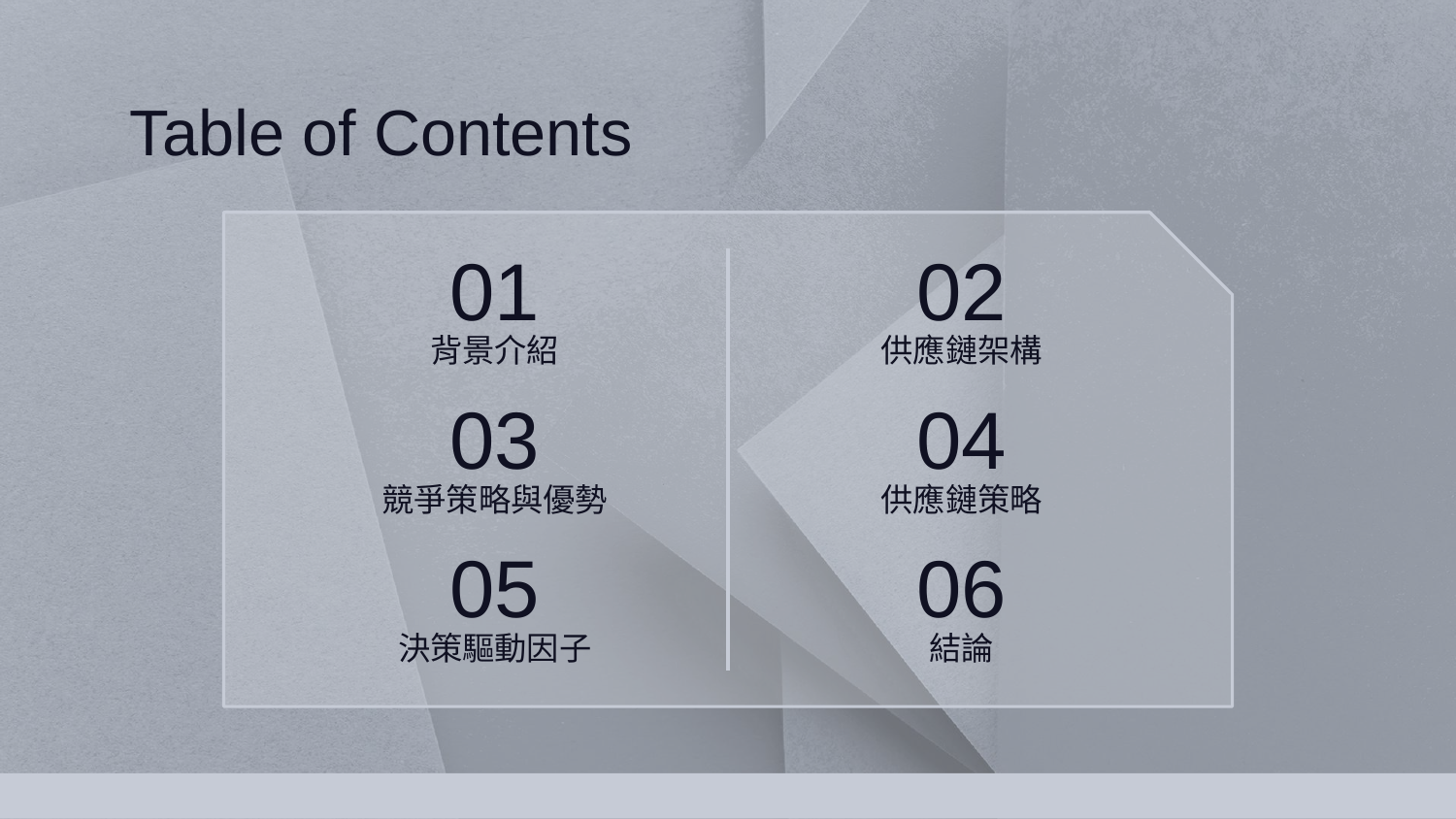

Table of Contents
# 01
02
背景介紹
供應鏈架構
03
04
競爭策略與優勢
供應鏈策略
05
06
決策驅動因子
結論